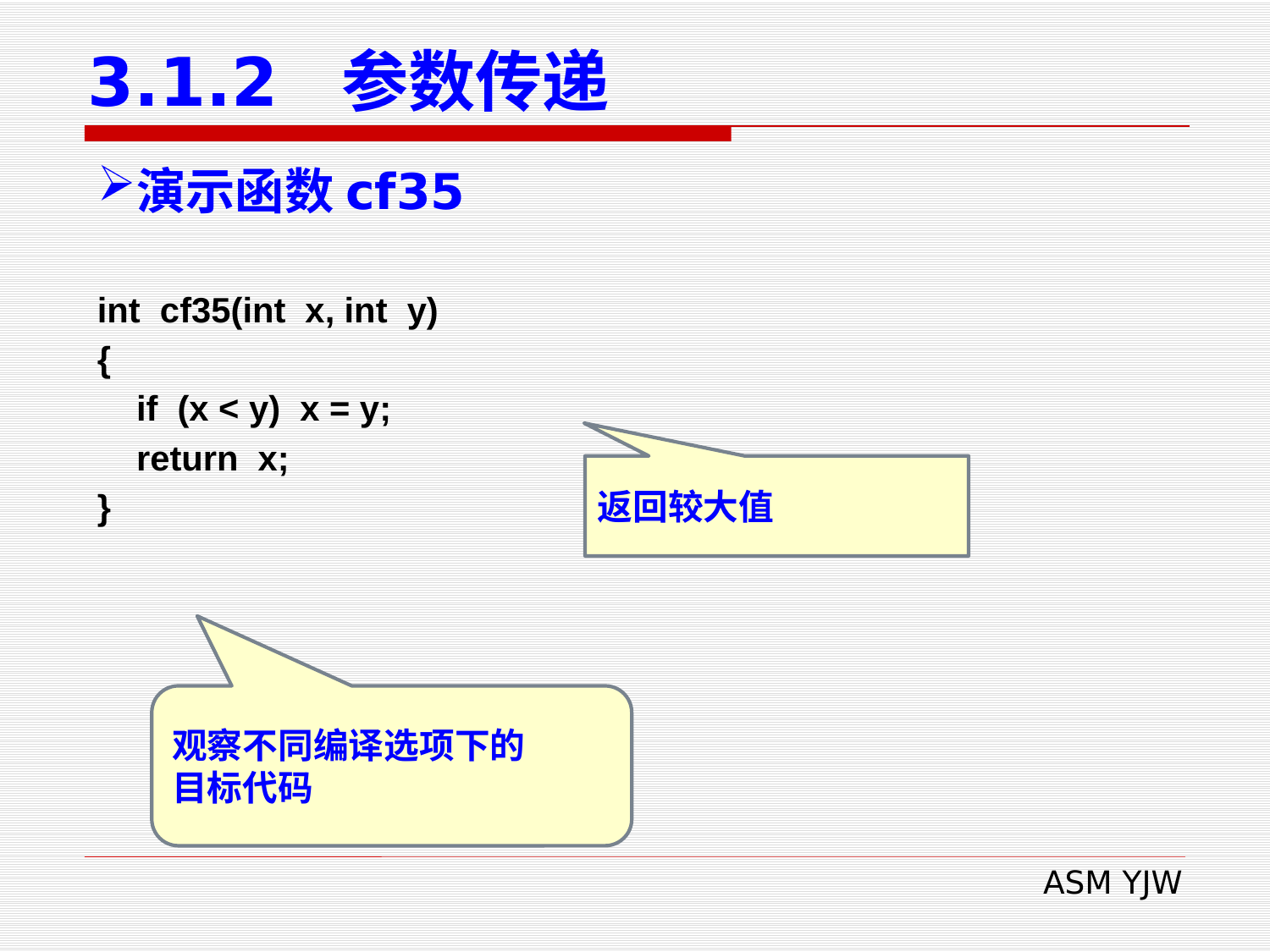

# 3.1.2  参数传递
演示函数cf35
int  cf35(int  x, int  y)
{
    if  (x < y)  x = y;
    return  x;
}

返回较大值
观察不同编译选项下的
目标代码